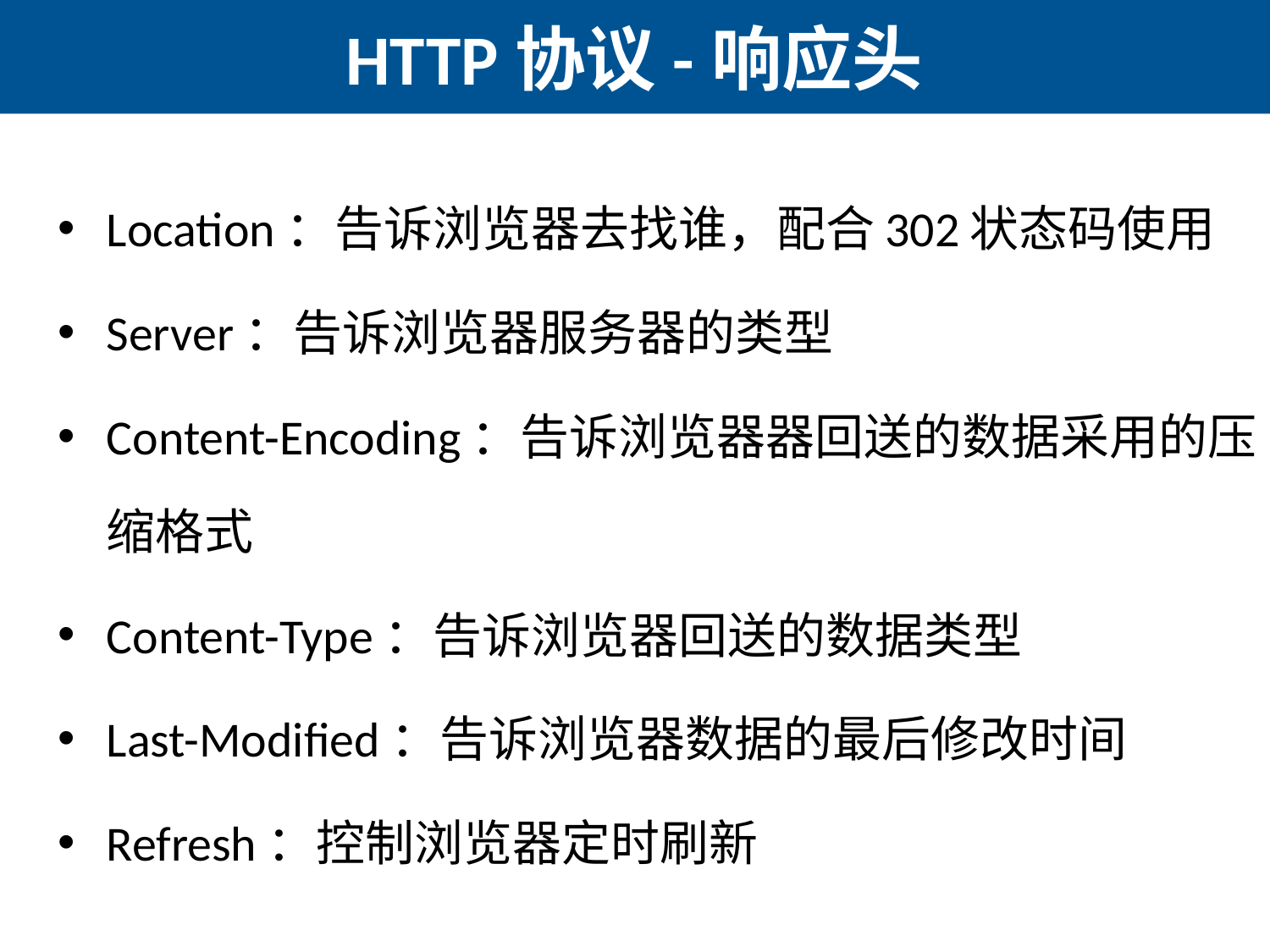

# HTTP协议-响应头
Location：告诉浏览器去找谁，配合302状态码使用
Server：告诉浏览器服务器的类型
Content-Encoding：告诉浏览器器回送的数据采用的压缩格式
Content-Type：告诉浏览器回送的数据类型
Last-Modified：告诉浏览器数据的最后修改时间
Refresh：控制浏览器定时刷新